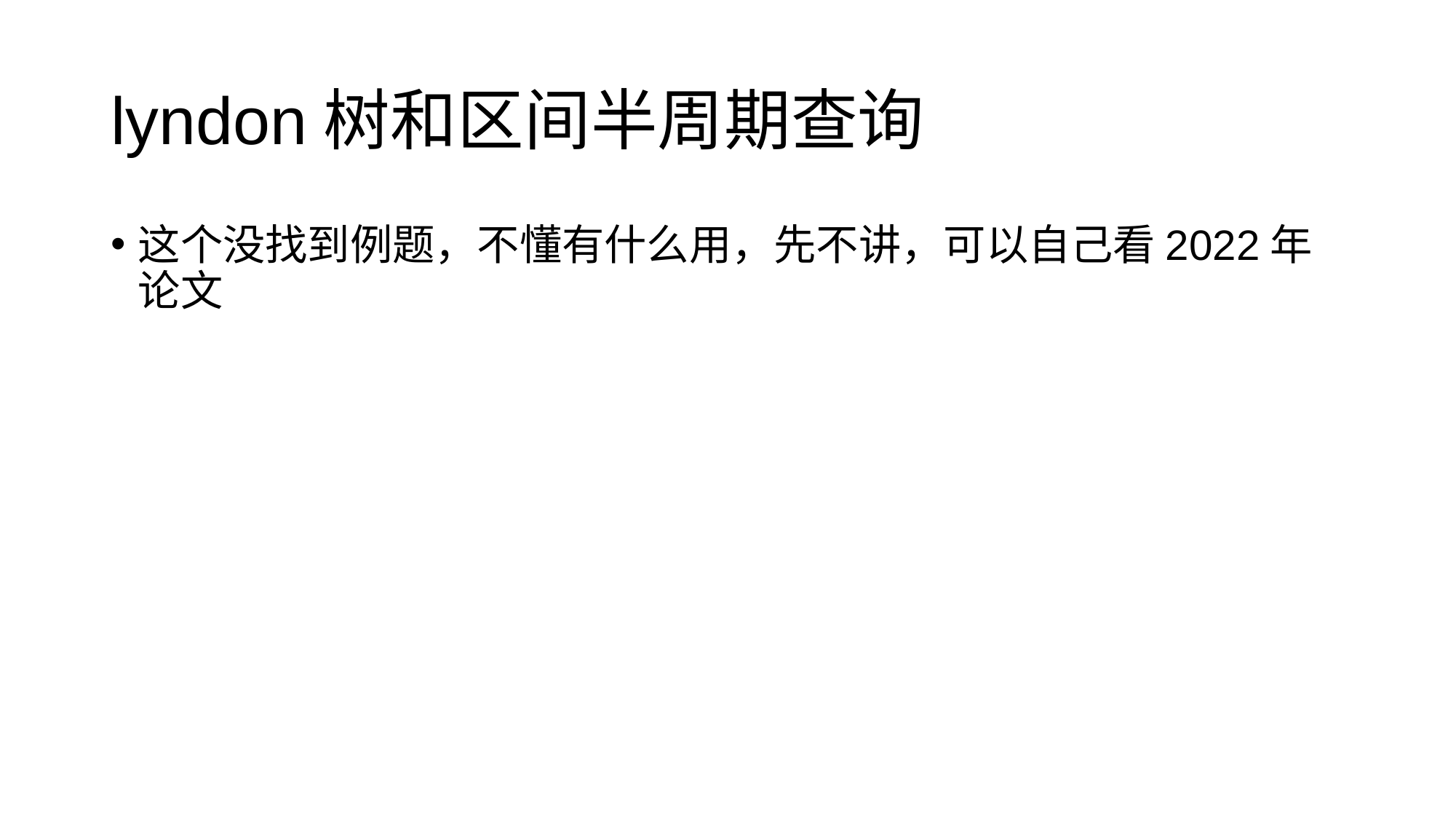

# lyndon树和区间半周期查询
这个没找到例题，不懂有什么用，先不讲，可以自己看2022年论文